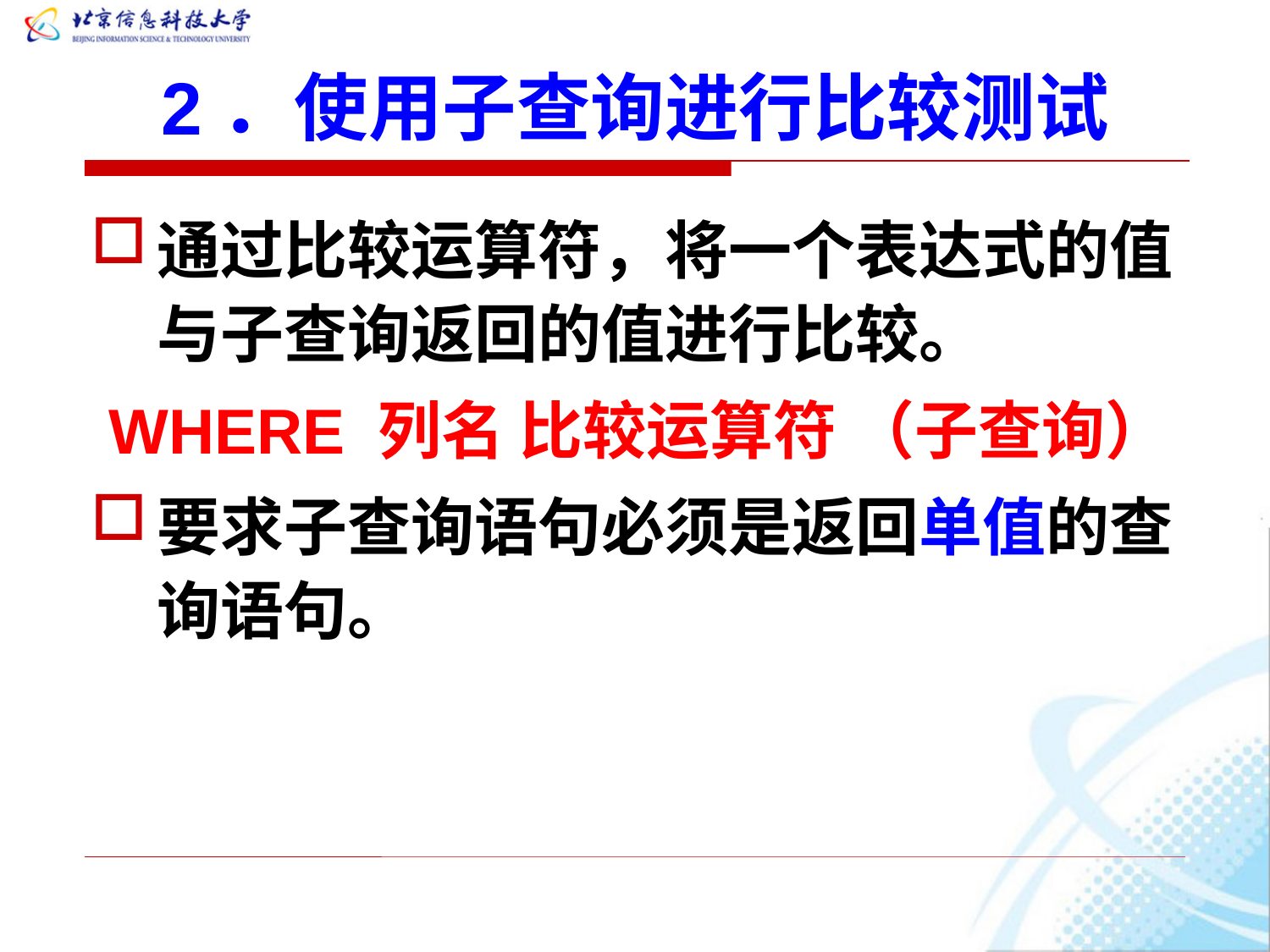

# 2．使用子查询进行比较测试
通过比较运算符，将一个表达式的值与子查询返回的值进行比较。
 WHERE 列名 比较运算符 （子查询）
要求子查询语句必须是返回单值的查询语句。

127